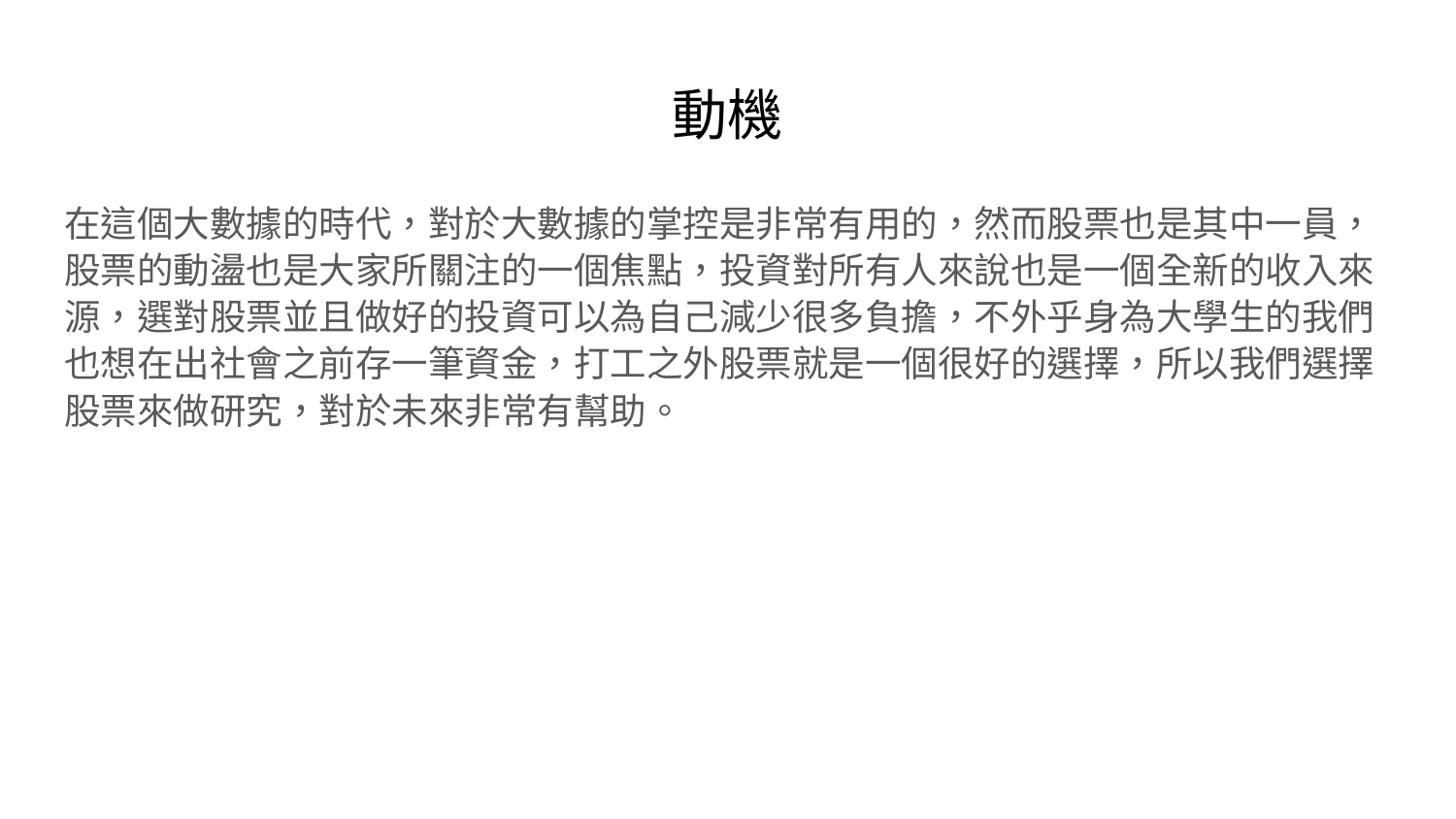

# 動機
在這個大數據的時代，對於大數據的掌控是非常有用的，然而股票也是其中一員，股票的動盪也是大家所關注的一個焦點，投資對所有人來說也是一個全新的收入來源，選對股票並且做好的投資可以為自己減少很多負擔，不外乎身為大學生的我們也想在出社會之前存一筆資金，打工之外股票就是一個很好的選擇，所以我們選擇股票來做研究，對於未來非常有幫助。